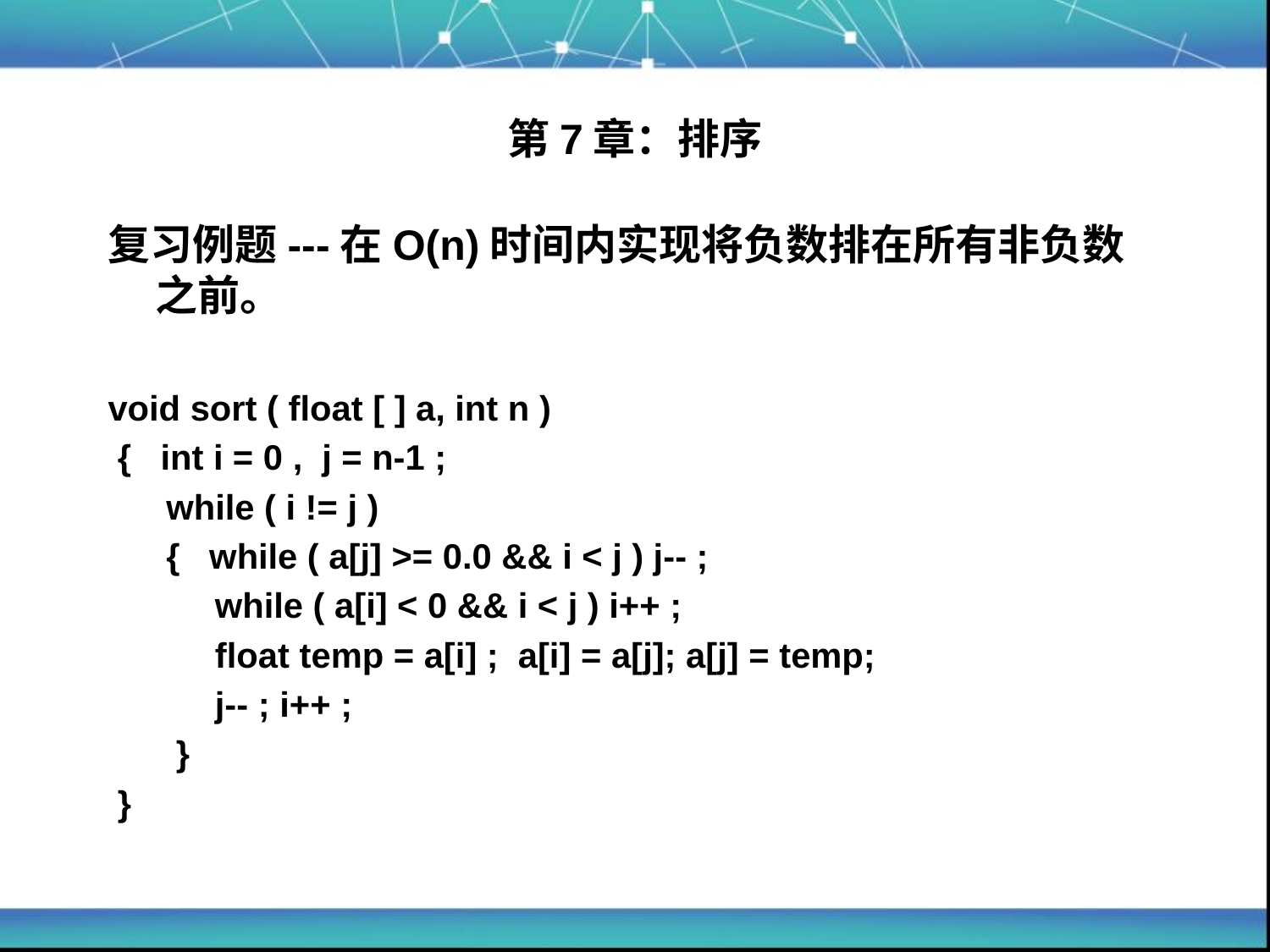

第7章：排序
复习例题---在O(n)时间内实现将负数排在所有非负数之前。

void sort ( float [ ] a, int n )
 {   int i = 0 ,  j = n-1 ;
      while ( i != j )
      {   while ( a[j] >= 0.0 && i < j ) j-- ;
           while ( a[i] < 0 && i < j ) i++ ;
           float temp = a[i] ;  a[i] = a[j]; a[j] = temp;
           j-- ; i++ ;
       }
 }